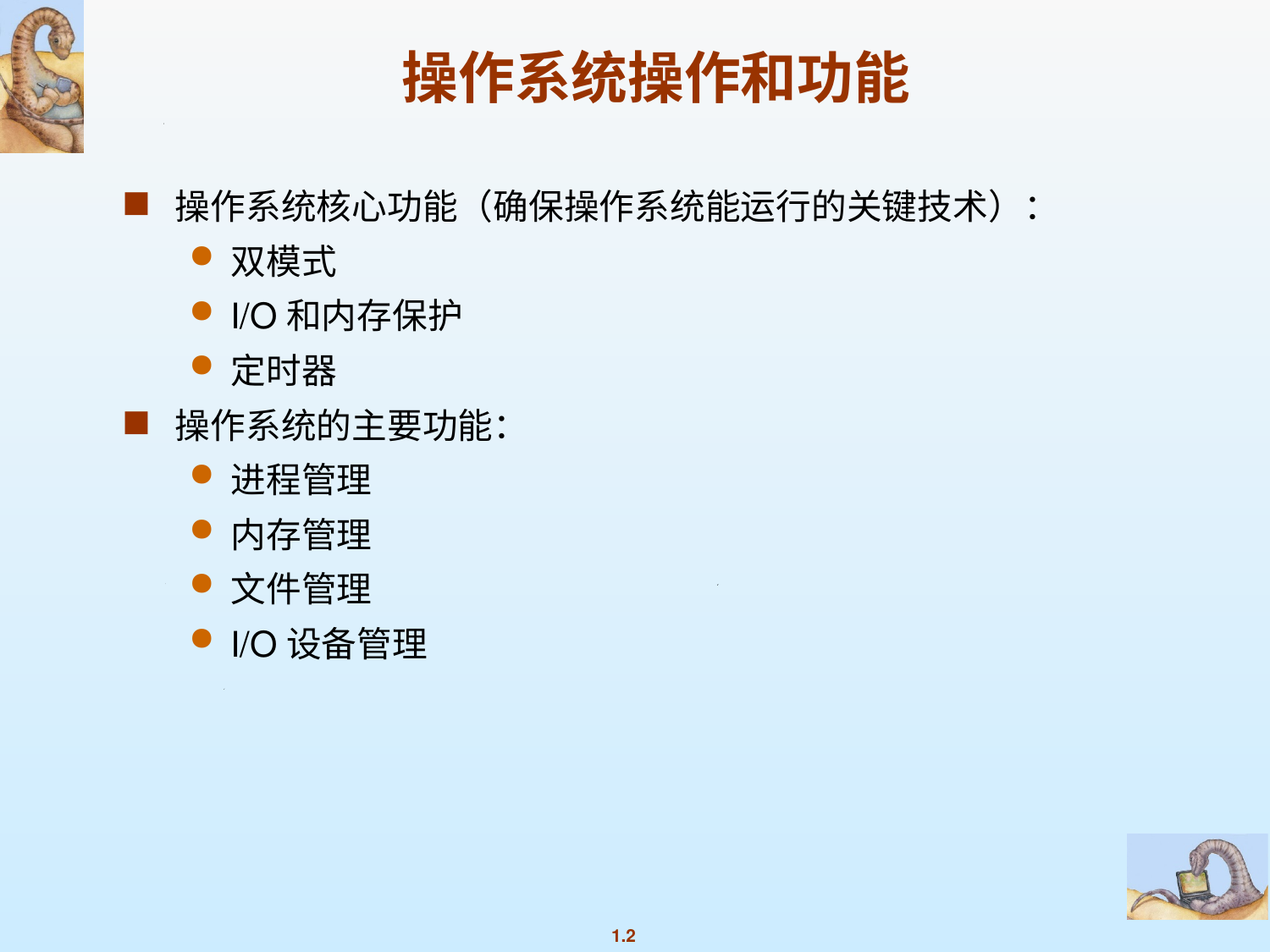

# 操作系统操作和功能
操作系统核心功能（确保操作系统能运行的关键技术）：
双模式
I/O和内存保护
定时器
操作系统的主要功能：
进程管理
内存管理
文件管理
I/O设备管理